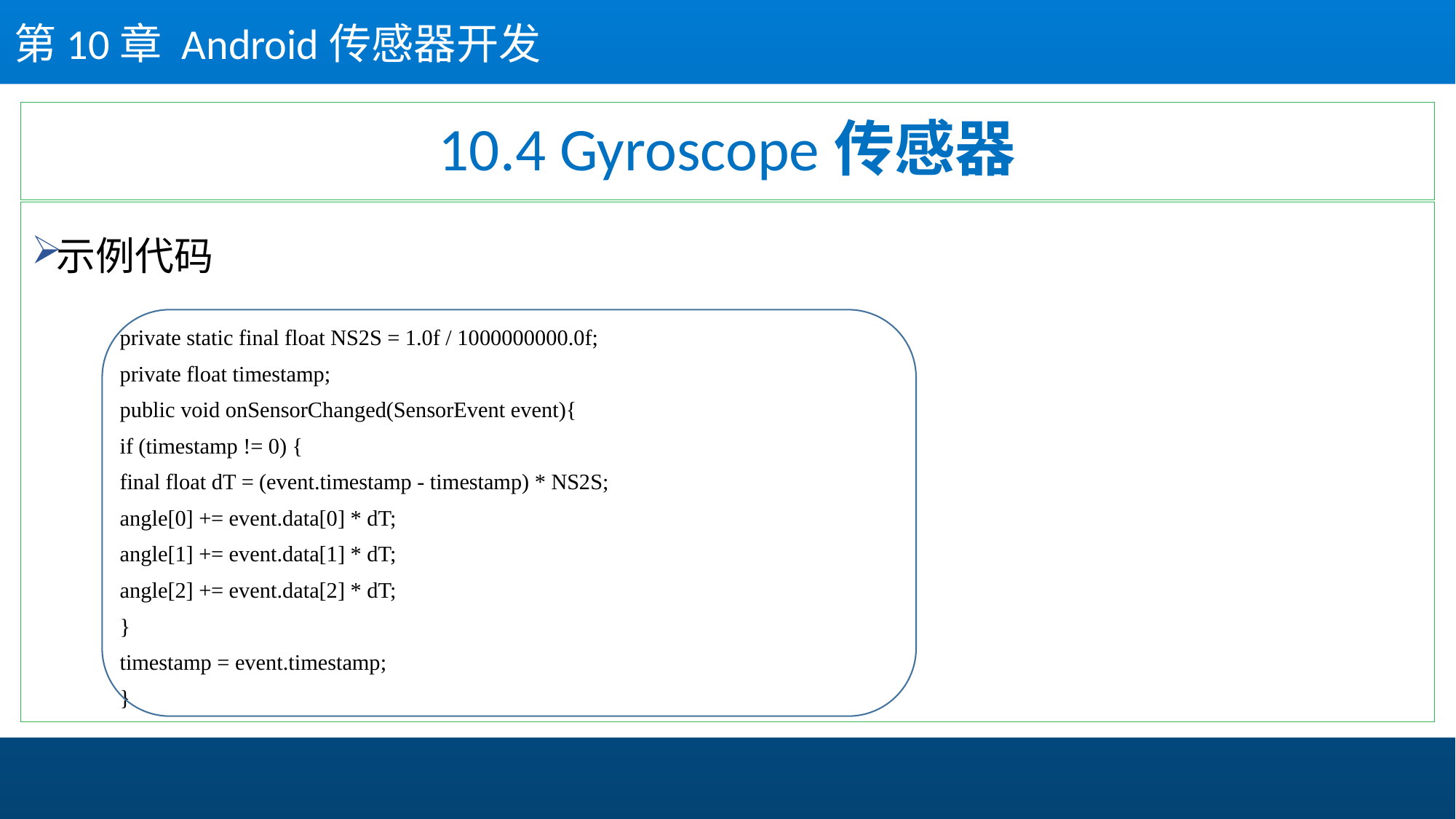

第10章 Android传感器开发

# 10.4 Gyroscope传感器
示例代码

	private static final float NS2S = 1.0f / 1000000000.0f;
	private float timestamp;
	public void onSensorChanged(SensorEvent event){
		if (timestamp != 0) {
			final float dT = (event.timestamp - timestamp) * NS2S;
			angle[0] += event.data[0] * dT;
			angle[1] += event.data[1] * dT;
			angle[2] += event.data[2] * dT;
		}
		timestamp = event.timestamp;
	}